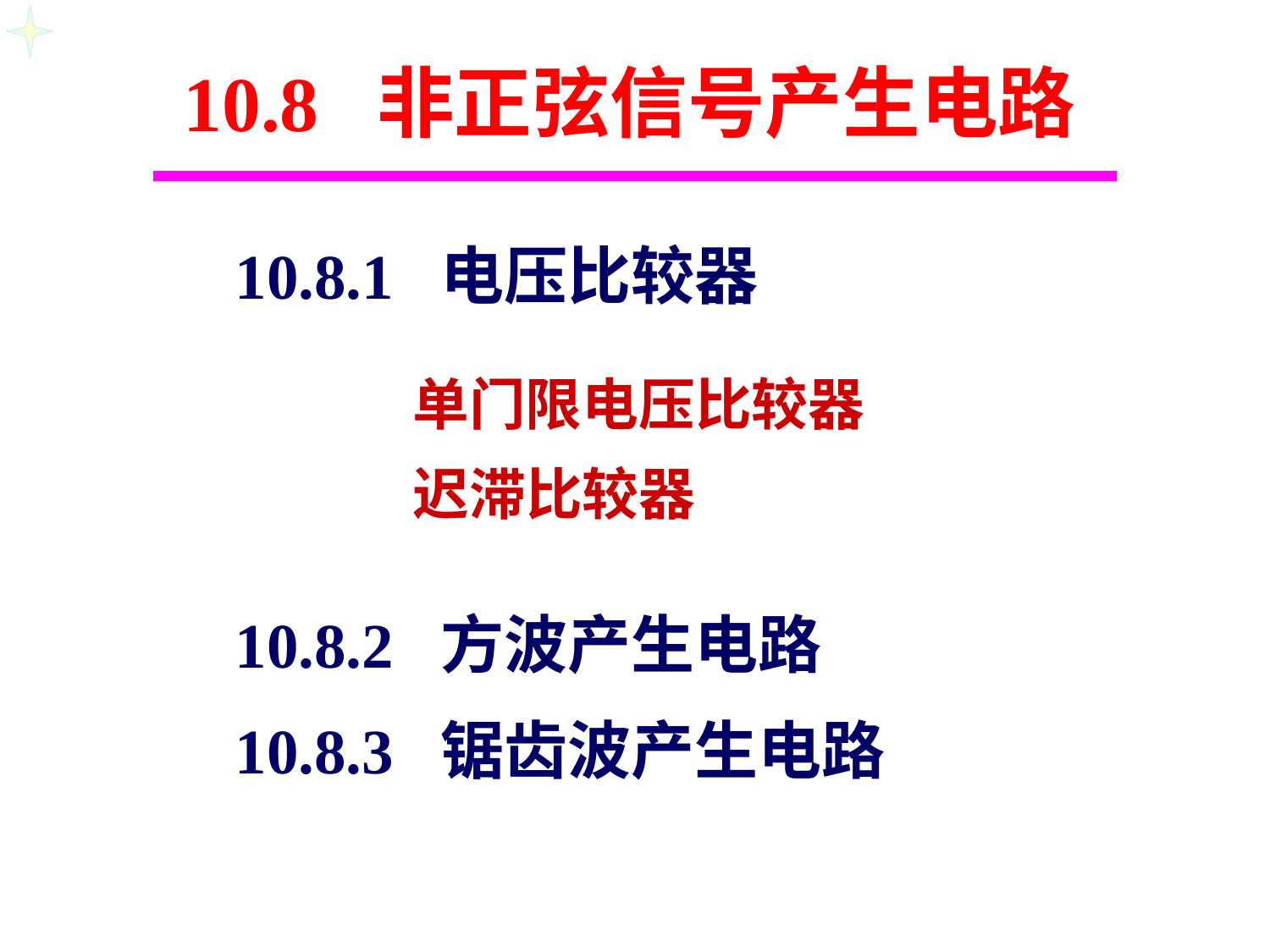

10.8  非正弦信号产生电路

10.8.1  电压比较器
单门限电压比较器
迟滞比较器
10.8.2  方波产生电路
10.8.3  锯齿波产生电路